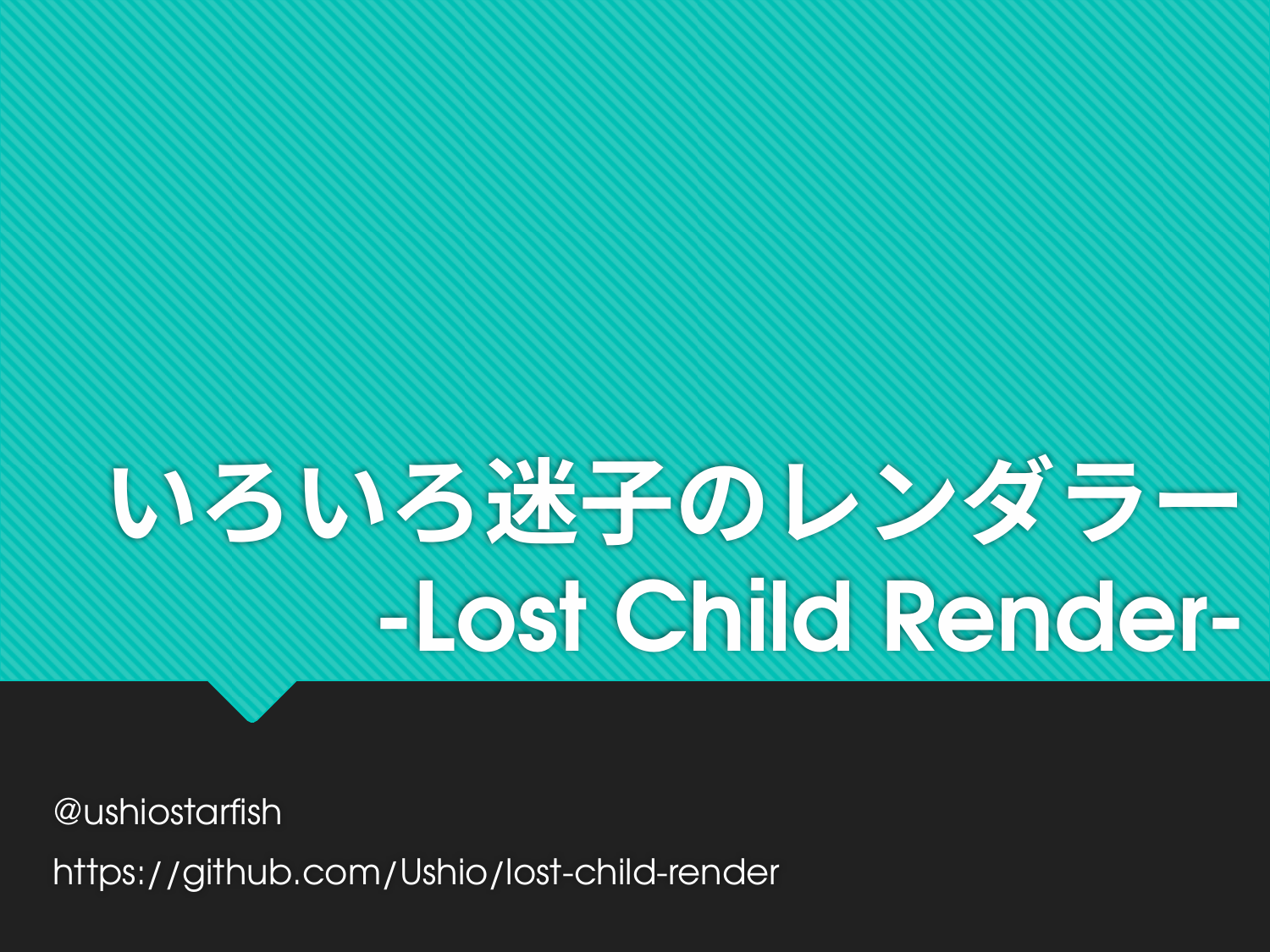

# いろいろ迷子のレンダラー -Lost Child Render-
@ushiostarfish
https://github.com/Ushio/lost-child-render